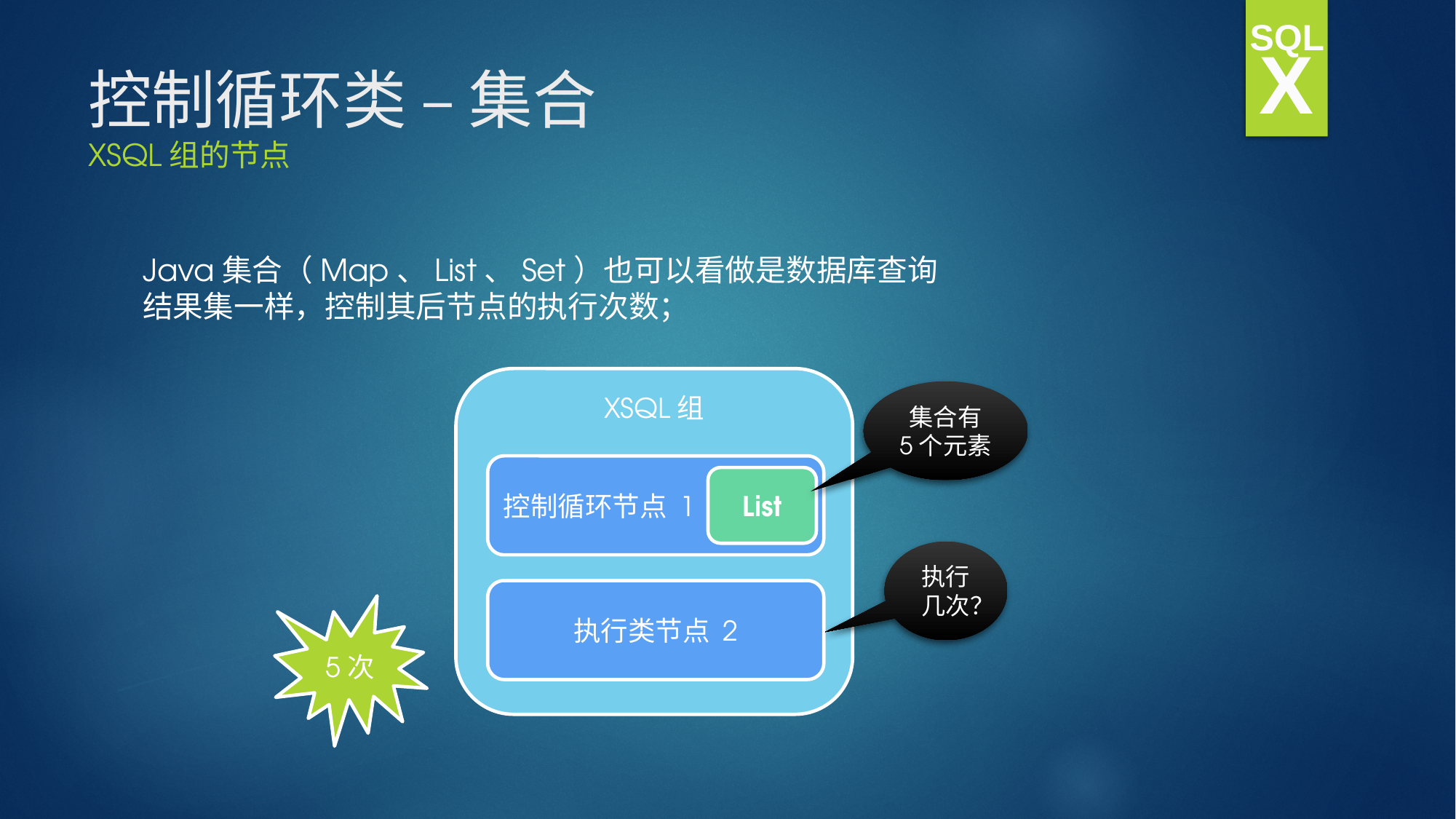

SQL
X
# 控制循环类 – 集合 XSQL组的节点
Java集合（Map、List、Set）也可以看做是数据库查询结果集一样，控制其后节点的执行次数；

XSQL组
集合有
5个元素
控制循环节点 1
List
执行
几次？
执行类节点 2
5次